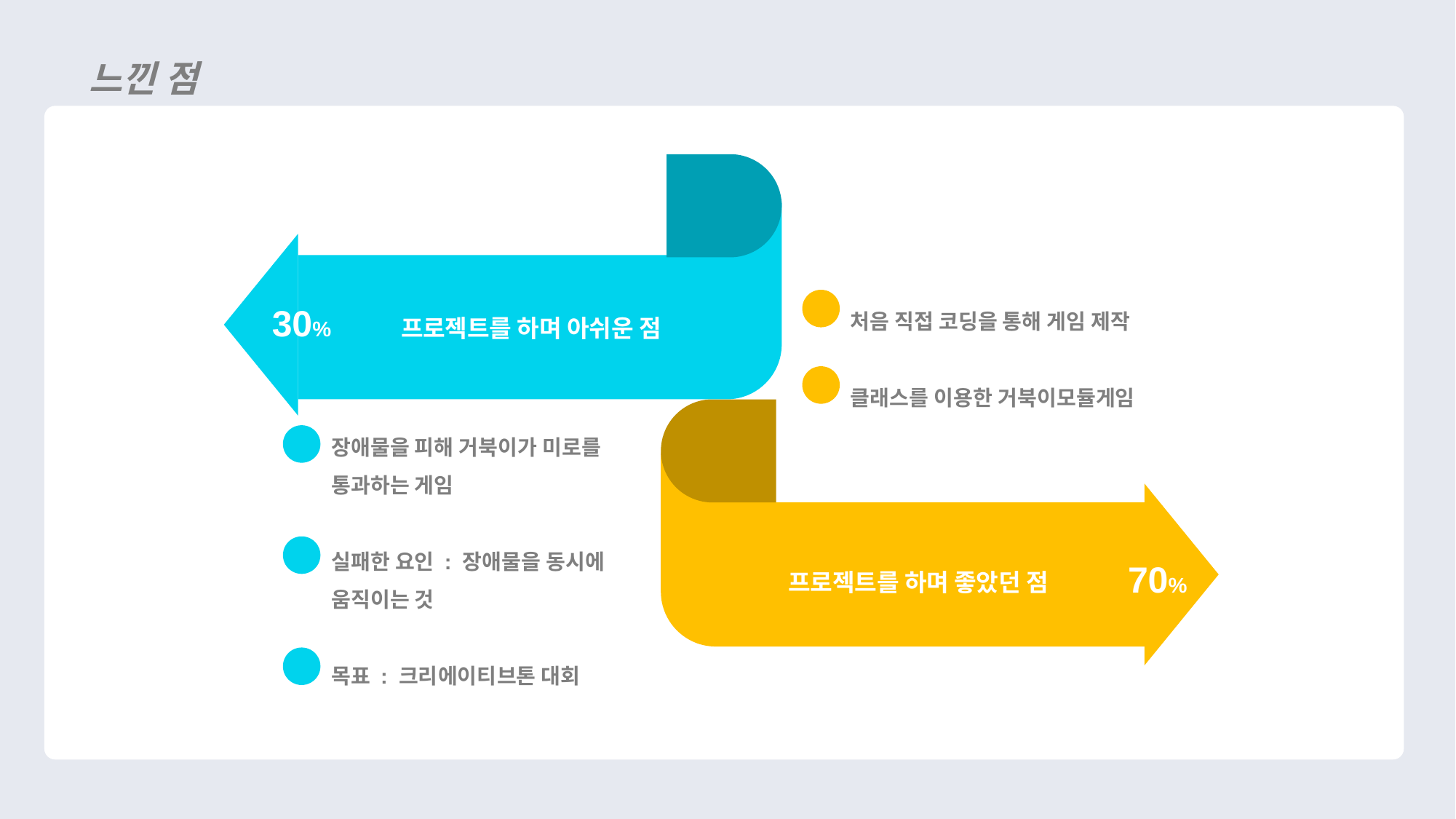

느낀 점

프로젝트를 하며 아쉬운 점

처음 직접 코딩을 통해 게임 제작

클래스를 이용한 거북이모듈게임
30%

장애물을 피해 거북이가 미로를 통과하는 게임

실패한 요인 : 장애물을 동시에 움직이는 것

목표 : 크리에이티브톤 대회

프로젝트를 하며 좋았던 점

70%